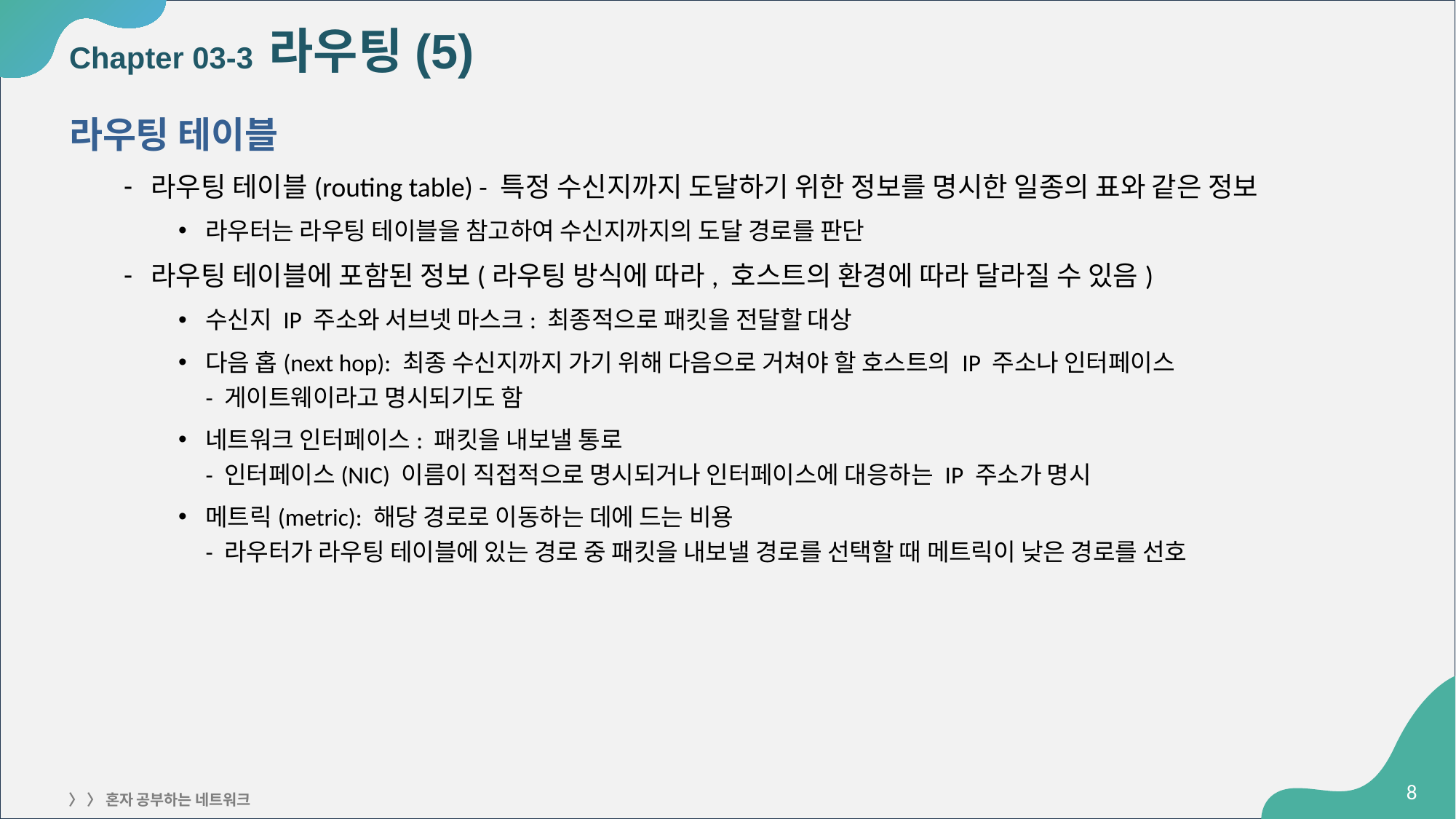

# Chapter 03-3 라우팅(5)
라우팅 테이블
라우팅 테이블(routing table) - 특정 수신지까지 도달하기 위한 정보를 명시한 일종의 표와 같은 정보
라우터는 라우팅 테이블을 참고하여 수신지까지의 도달 경로를 판단
라우팅 테이블에 포함된 정보(라우팅 방식에 따라, 호스트의 환경에 따라 달라질 수 있음)
수신지 IP 주소와 서브넷 마스크: 최종적으로 패킷을 전달할 대상
다음 홉(next hop): 최종 수신지까지 가기 위해 다음으로 거쳐야 할 호스트의 IP 주소나 인터페이스
- 게이트웨이라고 명시되기도 함
네트워크 인터페이스: 패킷을 내보낼 통로
- 인터페이스(NIC) 이름이 직접적으로 명시되거나 인터페이스에 대응하는 IP 주소가 명시
메트릭(metric): 해당 경로로 이동하는 데에 드는 비용
- 라우터가 라우팅 테이블에 있는 경로 중 패킷을 내보낼 경로를 선택할 때 메트릭이 낮은 경로를 선호
8
〉 〉 혼자 공부하는 네트워크